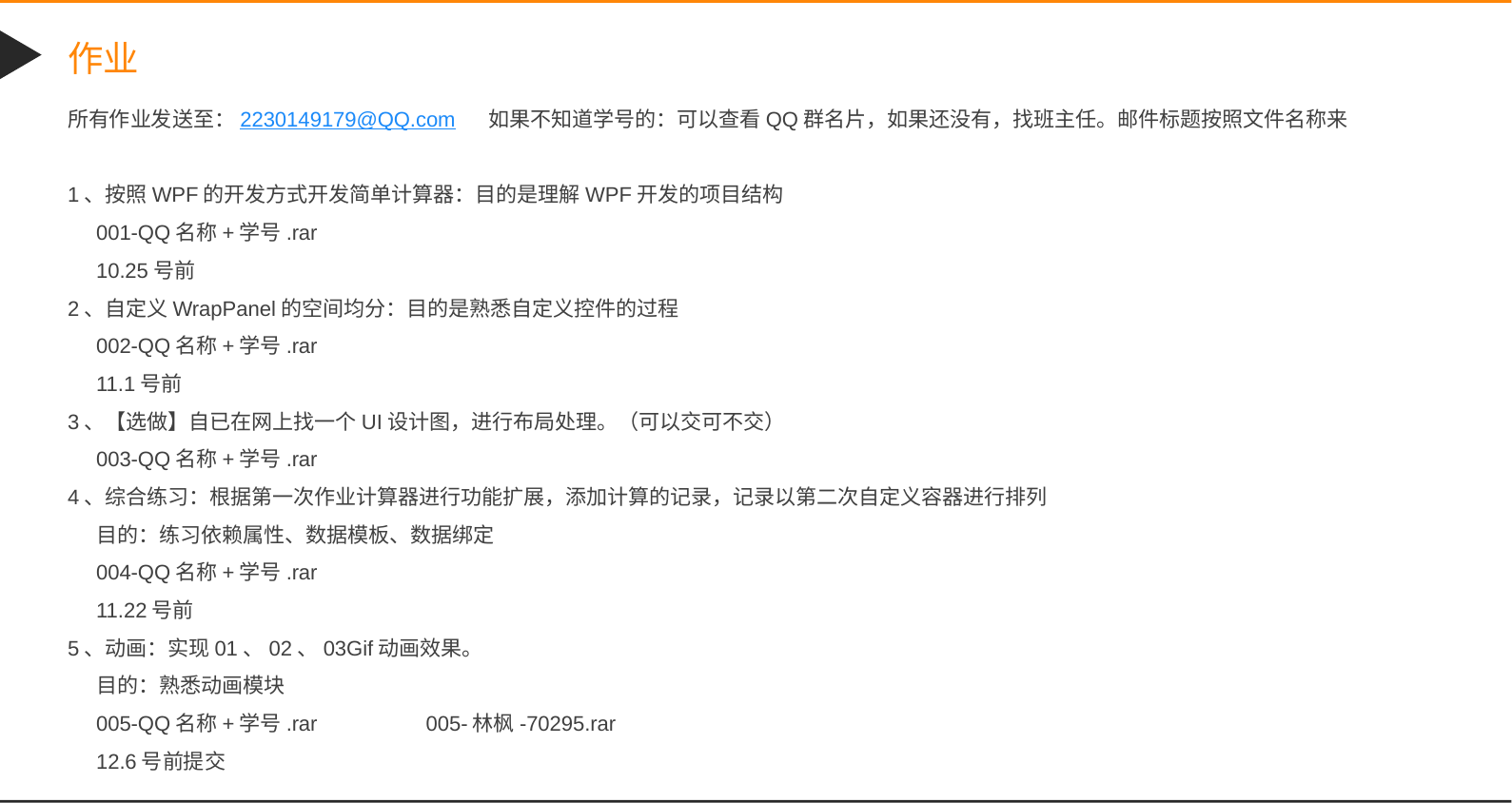

作业
所有作业发送至：2230149179@QQ.com     如果不知道学号的：可以查看QQ群名片，如果还没有，找班主任。邮件标题按照文件名称来

1、按照WPF的开发方式开发简单计算器：目的是理解WPF开发的项目结构
     001-QQ名称+学号.rar
     10.25号前
2、自定义WrapPanel的空间均分：目的是熟悉自定义控件的过程
     002-QQ名称+学号.rar
     11.1号前
3、【选做】自已在网上找一个UI设计图，进行布局处理。（可以交可不交）
     003-QQ名称+学号.rar
4、综合练习：根据第一次作业计算器进行功能扩展，添加计算的记录，记录以第二次自定义容器进行排列
     目的：练习依赖属性、数据模板、数据绑定
     004-QQ名称+学号.rar
     11.22号前
5、动画：实现01、02、03Gif动画效果。
     目的：熟悉动画模块
     005-QQ名称+学号.rar                   005-林枫-70295.rar
     12.6号前提交